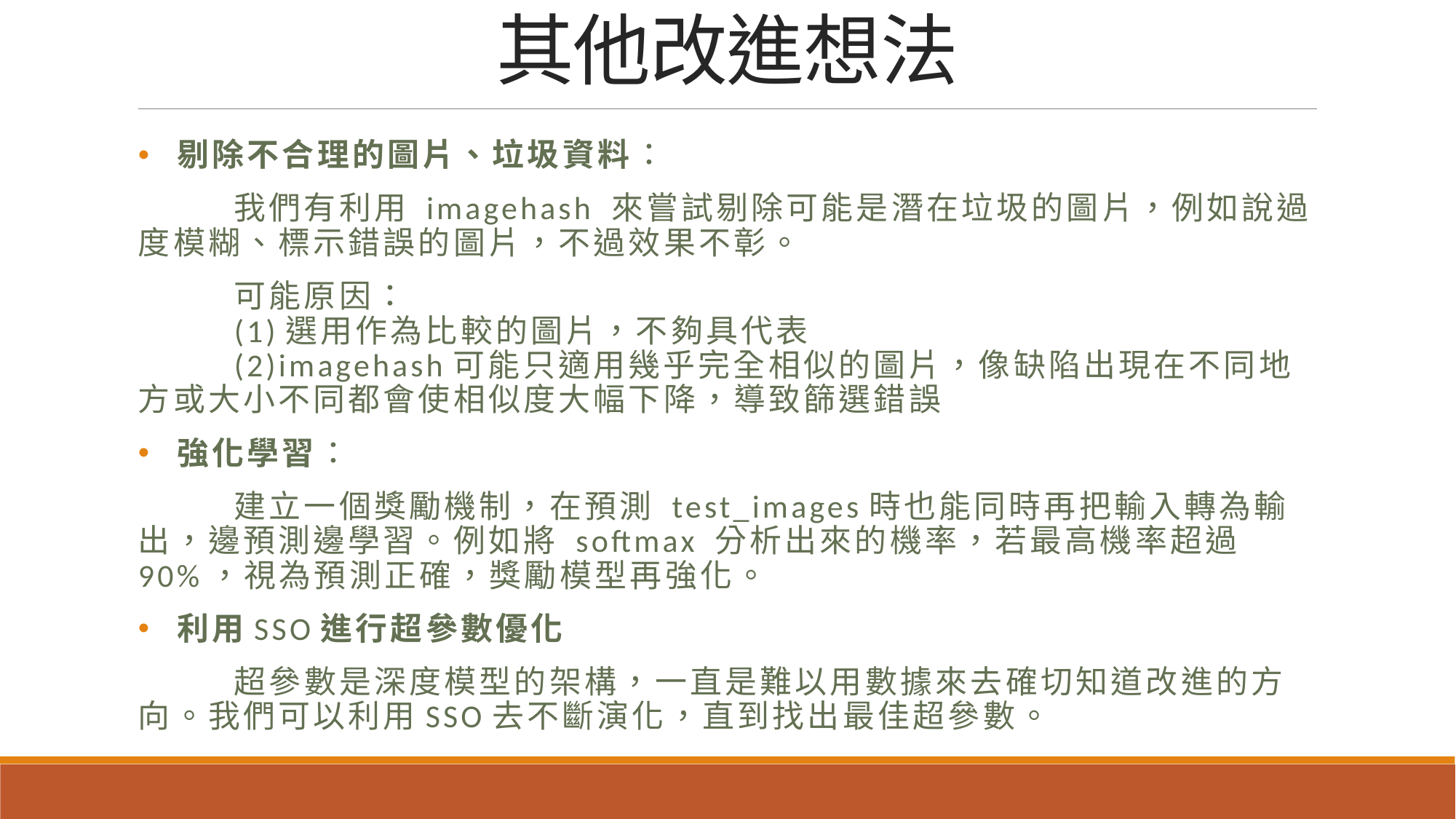

# 其他改進想法
剔除不合理的圖片、垃圾資料：
	我們有利用 imagehash 來嘗試剔除可能是潛在垃圾的圖片，例如說過度模糊、標示錯誤的圖片，不過效果不彰。
	可能原因：
	(1)選用作為比較的圖片，不夠具代表
	(2)imagehash可能只適用幾乎完全相似的圖片，像缺陷出現在不同地方或大小不同都會使相似度大幅下降，導致篩選錯誤
強化學習：
	建立一個獎勵機制，在預測 test_images時也能同時再把輸入轉為輸出，邊預測邊學習。例如將 softmax 分析出來的機率，若最高機率超過90%，視為預測正確，獎勵模型再強化。
利用SSO進行超參數優化
	超參數是深度模型的架構，一直是難以用數據來去確切知道改進的方向。我們可以利用SSO去不斷演化，直到找出最佳超參數。